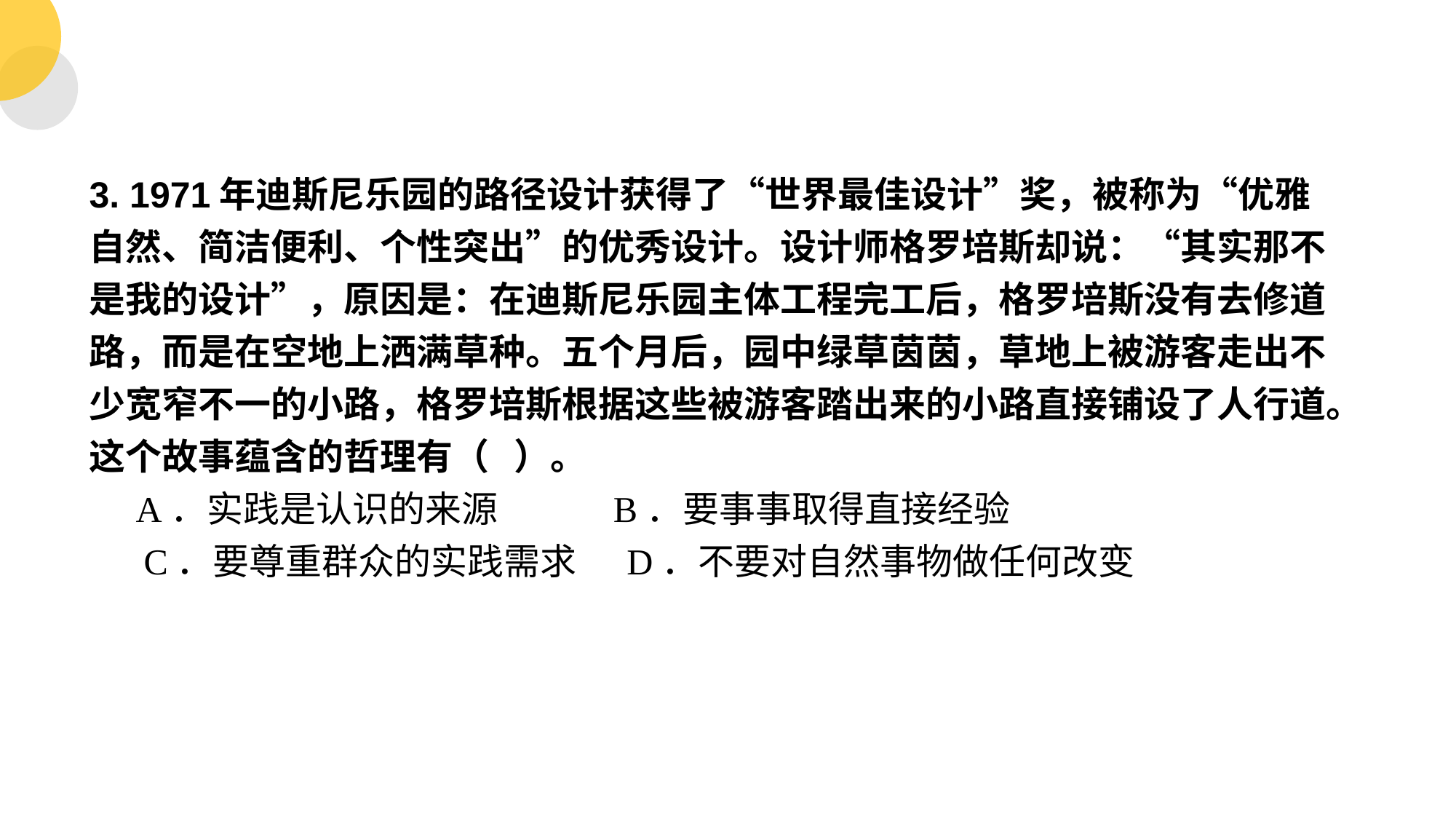

3. 1971年迪斯尼乐园的路径设计获得了“世界最佳设计”奖，被称为“优雅自然、简洁便利、个性突出”的优秀设计。设计师格罗培斯却说：“其实那不是我的设计”，原因是：在迪斯尼乐园主体工程完工后，格罗培斯没有去修道路，而是在空地上洒满草种。五个月后，园中绿草茵茵，草地上被游客走出不少宽窄不一的小路，格罗培斯根据这些被游客踏出来的小路直接铺设了人行道。这个故事蕴含的哲理有（   ）。
     A．实践是认识的来源             B．要事事取得直接经验
      C．要尊重群众的实践需求     D．不要对自然事物做任何改变